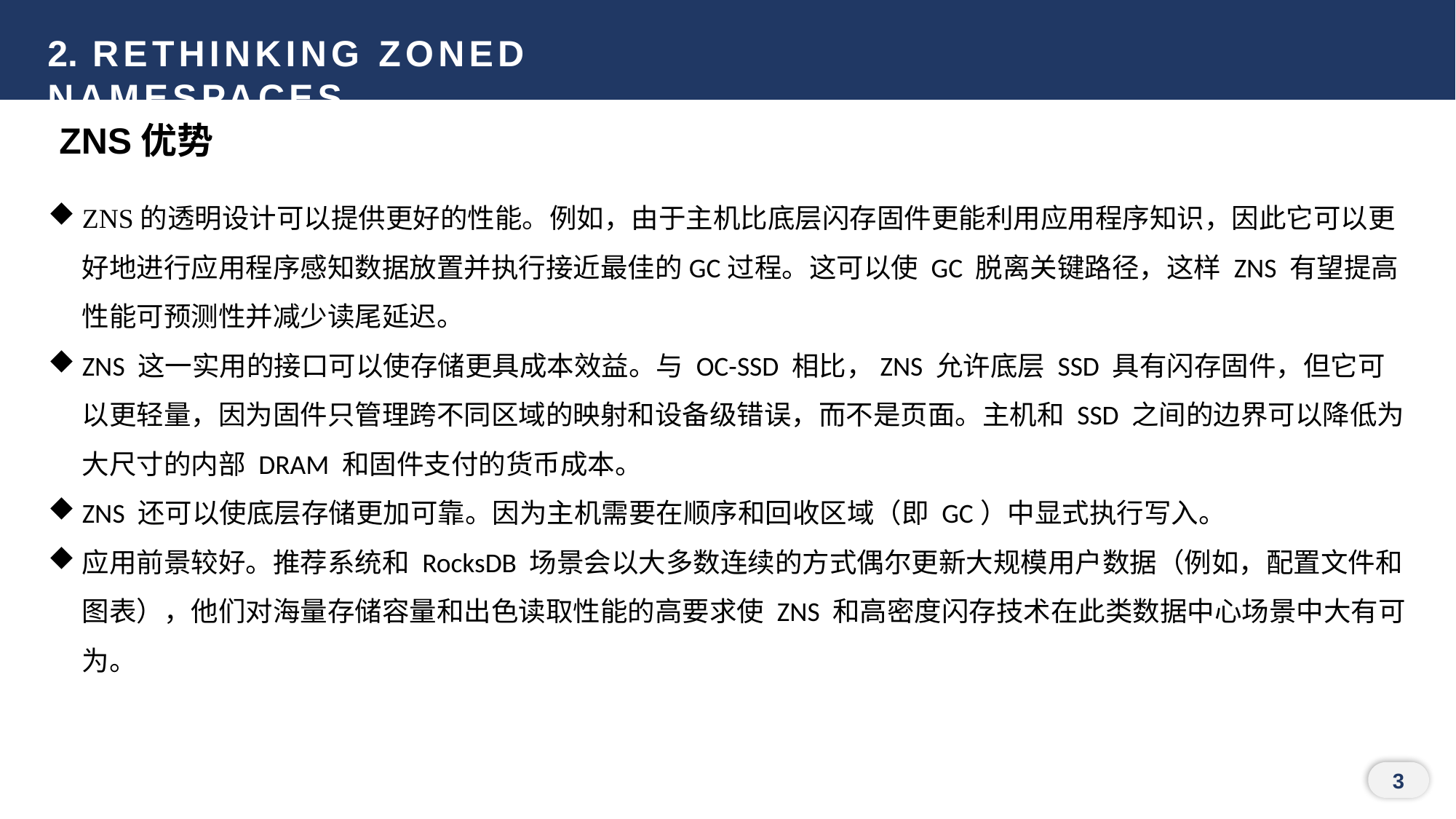

2. RETHINKING ZONED NAMESPACES

ZNS优势
ZNS的透明设计可以提供更好的性能。例如，由于主机比底层闪存固件更能利用应用程序知识，因此它可以更好地进行应用程序感知数据放置并执行接近最佳的GC过程。这可以使 GC 脱离关键路径，这样 ZNS 有望提高性能可预测性并减少读尾延迟。
ZNS 这一实用的接口可以使存储更具成本效益。与 OC-SSD 相比，ZNS 允许底层 SSD 具有闪存固件，但它可以更轻量，因为固件只管理跨不同区域的映射和设备级错误，而不是页面。主机和 SSD 之间的边界可以降低为大尺寸的内部 DRAM 和固件支付的货币成本。
ZNS 还可以使底层存储更加可靠。因为主机需要在顺序和回收区域（即 GC）中显式执行写入。
应用前景较好。推荐系统和 RocksDB 场景会以大多数连续的方式偶尔更新大规模用户数据（例如，配置文件和图表），他们对海量存储容量和出色读取性能的高要求使 ZNS 和高密度闪存技术在此类数据中心场景中大有可为。
3